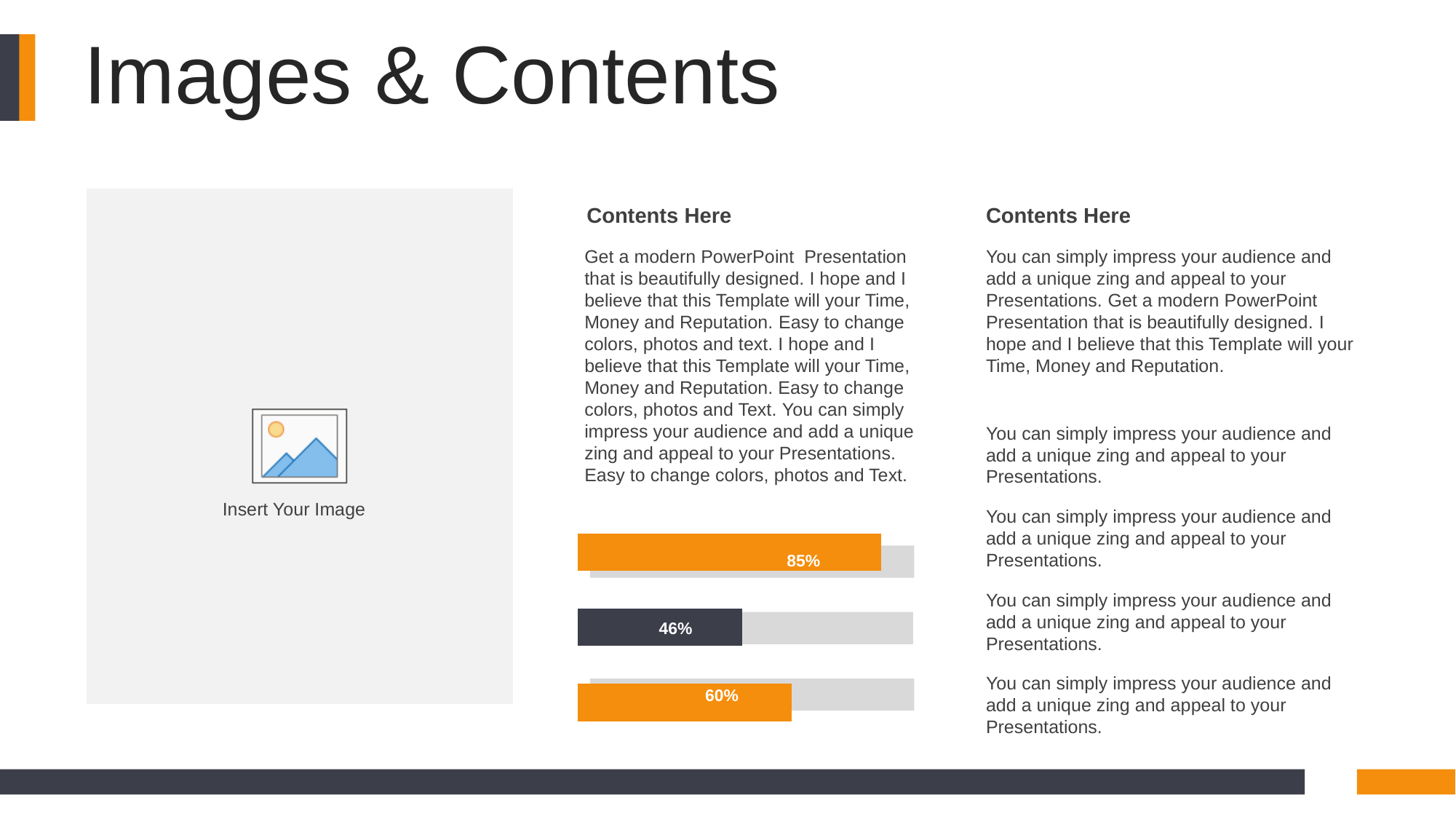

Images & Contents

Contents Here
Get a modern PowerPoint  Presentation that is beautifully designed. I hope and I believe that this Template will your Time, Money and Reputation. Easy to change colors, photos and text. I hope and I believe that this Template will your Time, Money and Reputation. Easy to change colors, photos and Text. You can simply impress your audience and add a unique zing and appeal to your Presentations. Easy to change colors, photos and Text.
Contents Here
You can simply impress your audience and add a unique zing and appeal to your Presentations. Get a modern PowerPoint  Presentation that is beautifully designed. I hope and I believe that this Template will your Time, Money and Reputation.
You can simply impress your audience and add a unique zing and appeal to your Presentations.
You can simply impress your audience and add a unique zing and appeal to your Presentations.

### Chart

| Category | 계열 1 |
|---|---|
| 항목 1 | 60.0 |
| 항목 2 | 46.0 |
| 항목 3 | 85.0 |
85%

You can simply impress your audience and add a unique zing and appeal to your Presentations.

46%
You can simply impress your audience and add a unique zing and appeal to your Presentations.

60%